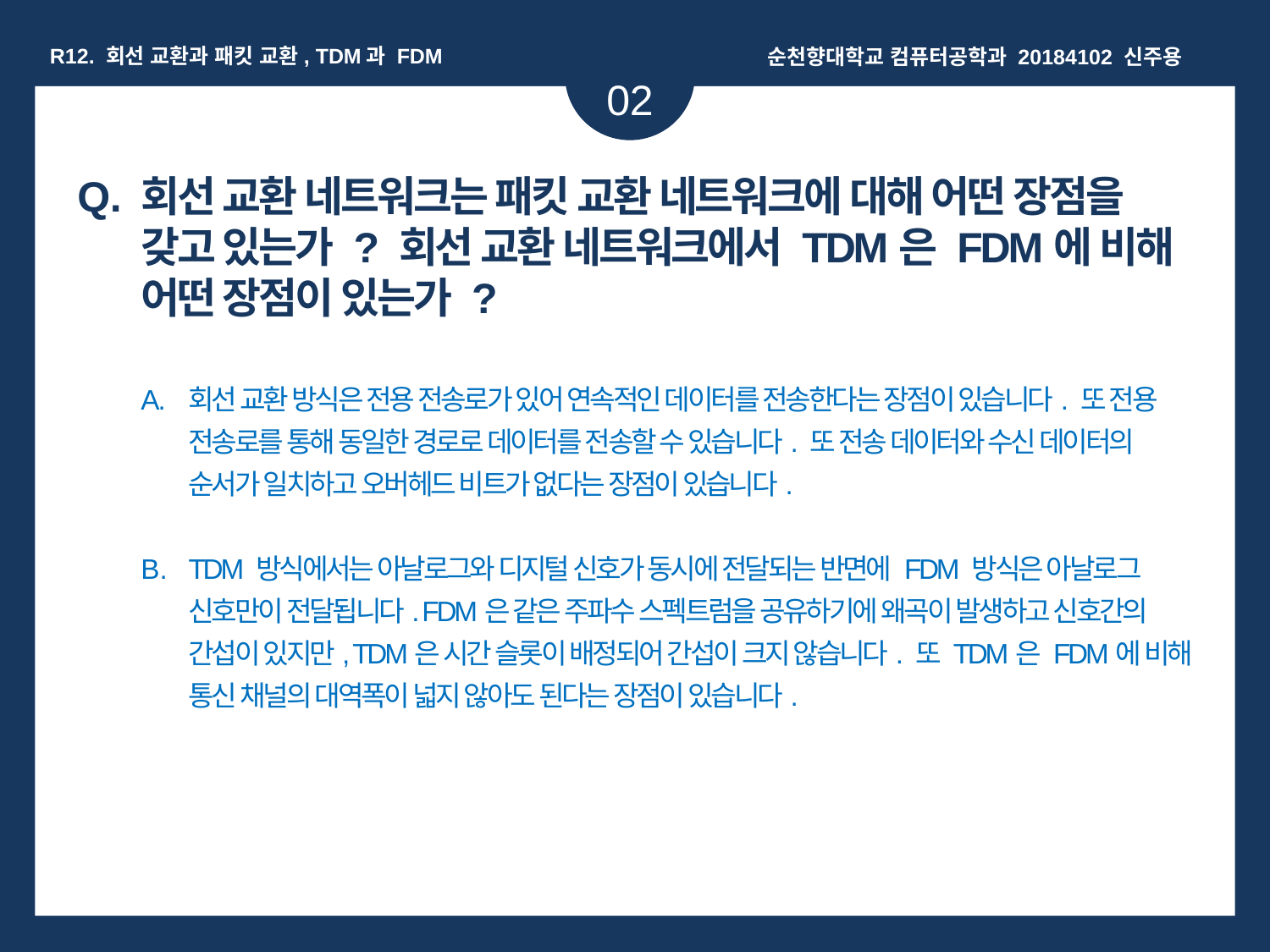

R12. 회선 교환과 패킷 교환, TDM과 FDM
순천향대학교 컴퓨터공학과 20184102 신주용
02

회선 교환 네트워크는 패킷 교환 네트워크에 대해 어떤 장점을 갖고 있는가 ? 회선 교환 네트워크에서 TDM은 FDM에 비해 어떤 장점이 있는가 ?

회선 교환 방식은 전용 전송로가 있어 연속적인 데이터를 전송한다는 장점이 있습니다. 또 전용 전송로를 통해 동일한 경로로 데이터를 전송할 수 있습니다. 또 전송 데이터와 수신 데이터의 순서가 일치하고 오버헤드 비트가 없다는 장점이 있습니다.

TDM 방식에서는 아날로그와 디지털 신호가 동시에 전달되는 반면에 FDM 방식은 아날로그 신호만이 전달됩니다. FDM은 같은 주파수 스펙트럼을 공유하기에 왜곡이 발생하고 신호간의 간섭이 있지만, TDM은 시간 슬롯이 배정되어 간섭이 크지 않습니다. 또 TDM은 FDM에 비해 통신 채널의 대역폭이 넓지 않아도 된다는 장점이 있습니다.